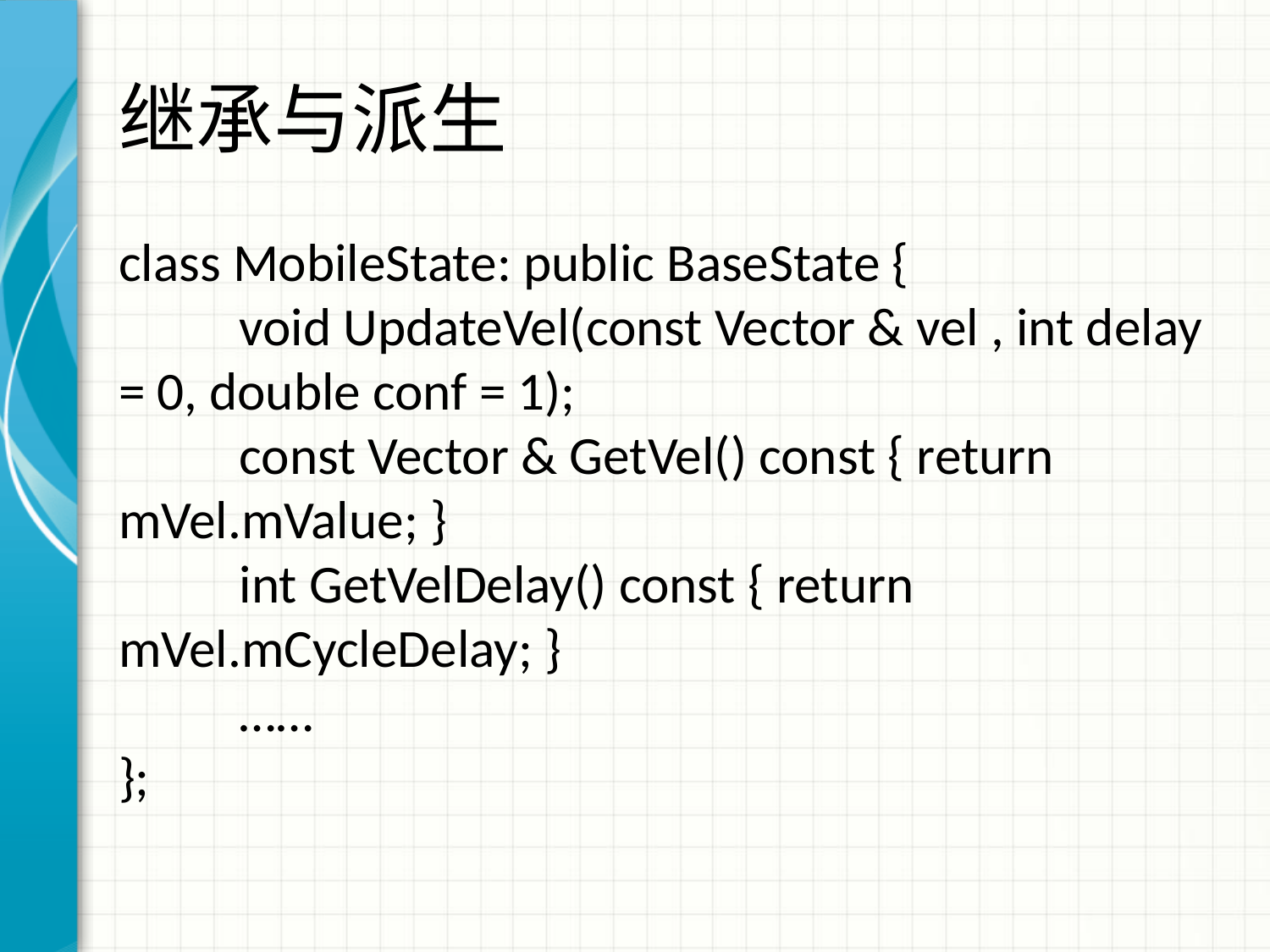

# 继承与派生
class MobileState: public BaseState {
	void UpdateVel(const Vector & vel , int delay = 0, double conf = 1);
	const Vector & GetVel() const { return mVel.mValue; }
	int GetVelDelay() const { return mVel.mCycleDelay; }
	……
};